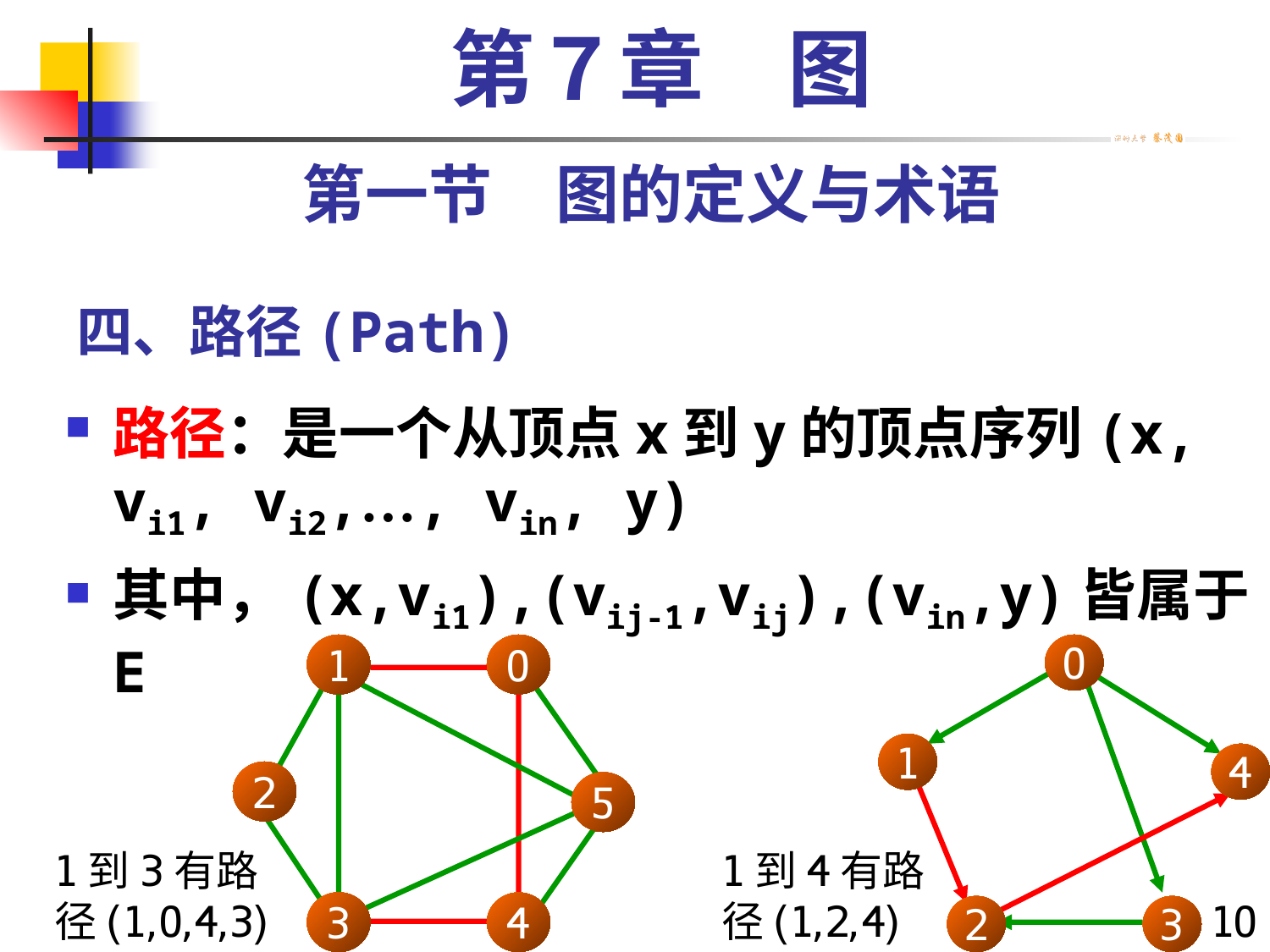

第７章　图
第一节　图的定义与术语
# 四、路径(Path)
路径：是一个从顶点x到y的顶点序列(x, vi1, vi2,…, vin, y)
其中，(x,vi1),(vij-1,vij),(vin,y)皆属于E
路径：是一个从顶点x到y的顶点序列(x, vi1, vi2,…, vin, y)
其中，(x,vi1),(vij-1,vij),(vin,y)皆属于E
1
0
2
5
3
4

0

1
4

2
3

1到3有路径(1,0,4,3)
1到4有路径(1,2,4)
10